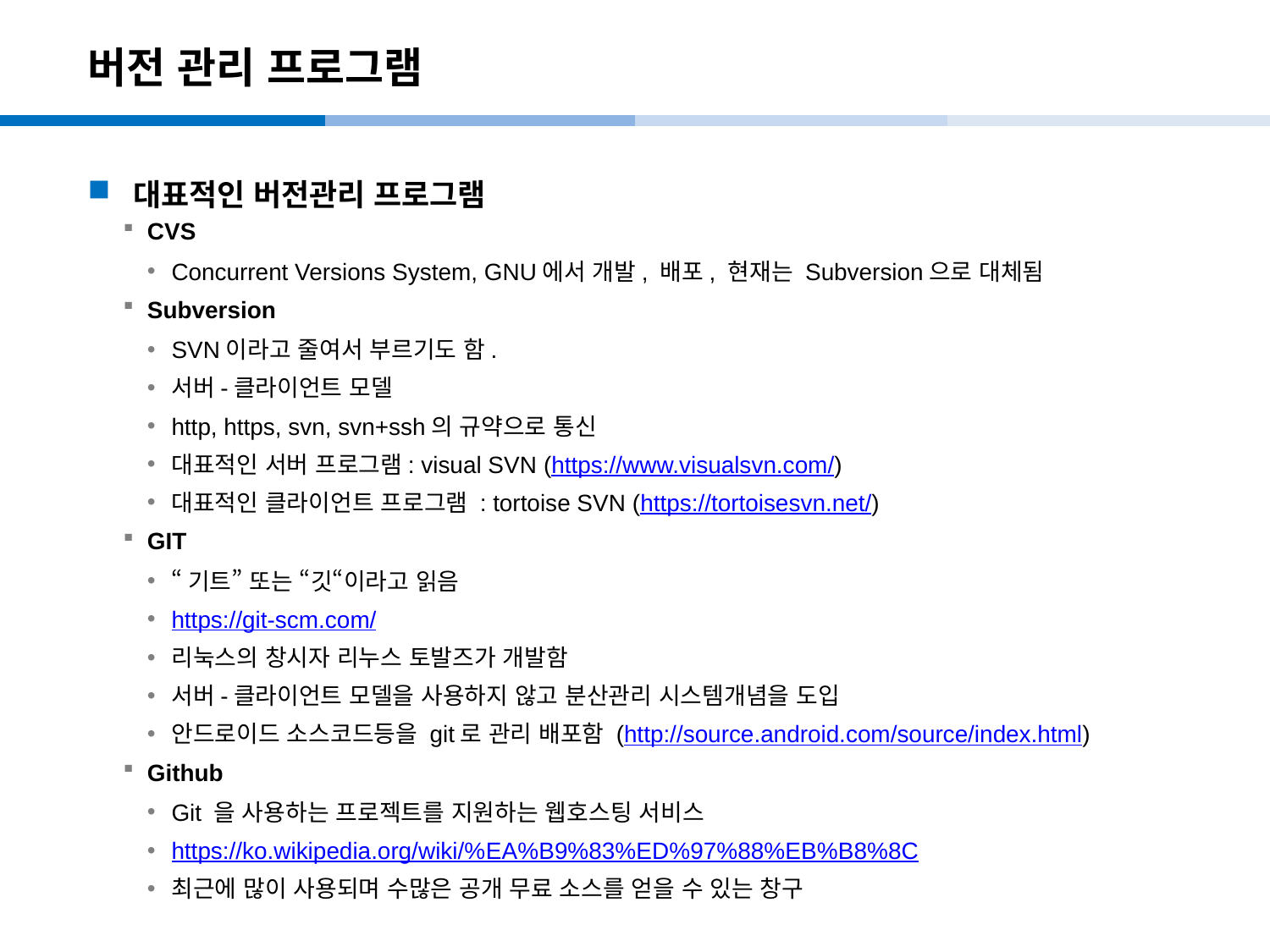

# 버전 관리 프로그램
대표적인 버전관리 프로그램
CVS
Concurrent Versions System, GNU에서 개발, 배포, 현재는 Subversion으로 대체됨
Subversion
SVN이라고 줄여서 부르기도 함.
서버-클라이언트 모델
http, https, svn, svn+ssh의 규약으로 통신
대표적인 서버 프로그램: visual SVN (https://www.visualsvn.com/)
대표적인 클라이언트 프로그램 : tortoise SVN (https://tortoisesvn.net/)
GIT
“기트” 또는 “깃“이라고 읽음
https://git-scm.com/
리눅스의 창시자 리누스 토발즈가 개발함
서버-클라이언트 모델을 사용하지 않고 분산관리 시스템개념을 도입
안드로이드 소스코드등을 git로 관리 배포함 (http://source.android.com/source/index.html)
Github
Git 을 사용하는 프로젝트를 지원하는 웹호스팅 서비스
https://ko.wikipedia.org/wiki/%EA%B9%83%ED%97%88%EB%B8%8C
최근에 많이 사용되며 수많은 공개 무료 소스를 얻을 수 있는 창구